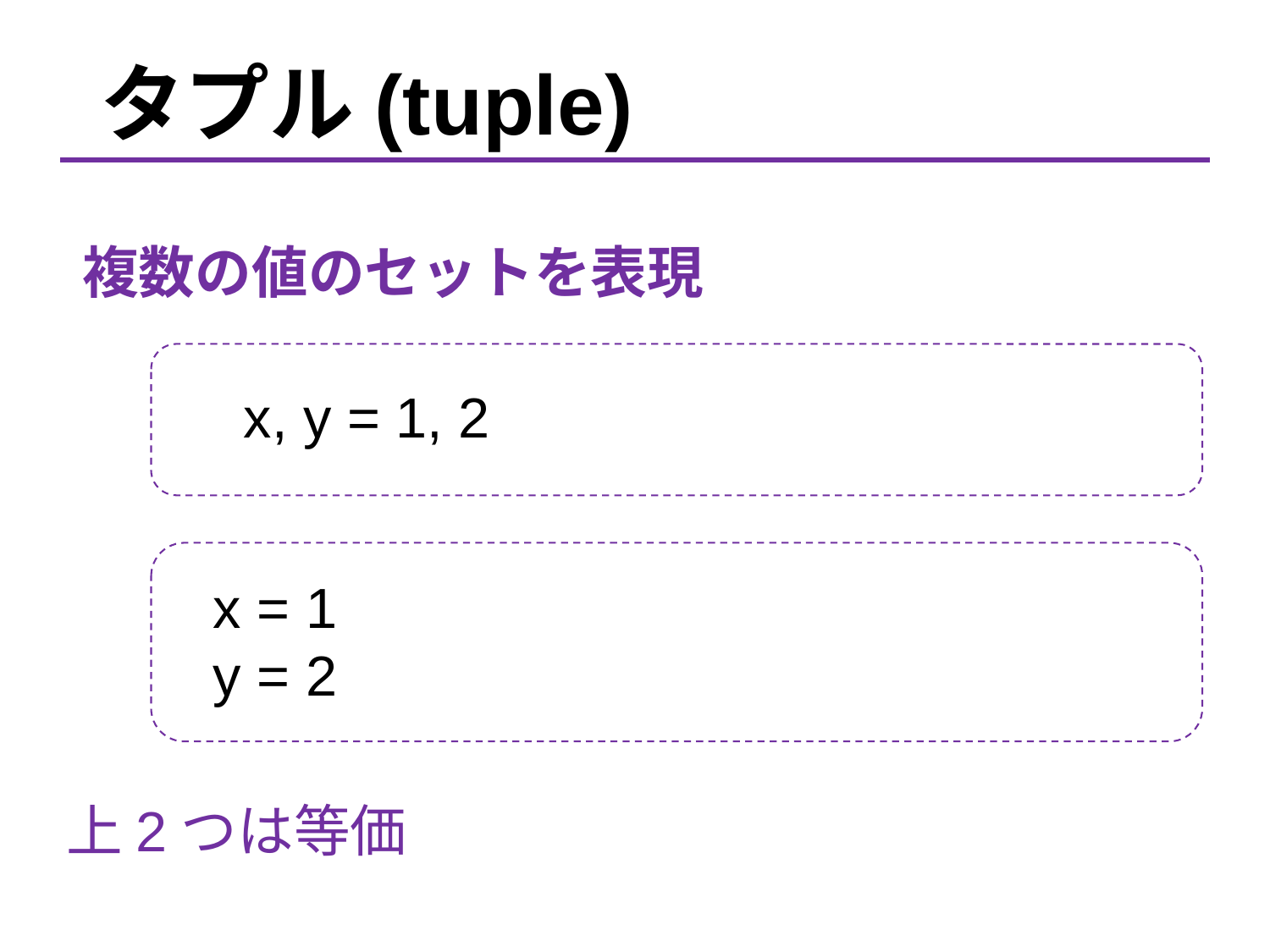

タプル(tuple)
複数の値のセットを表現

x, y = 1, 2

x = 1
y = 2
上2つは等価